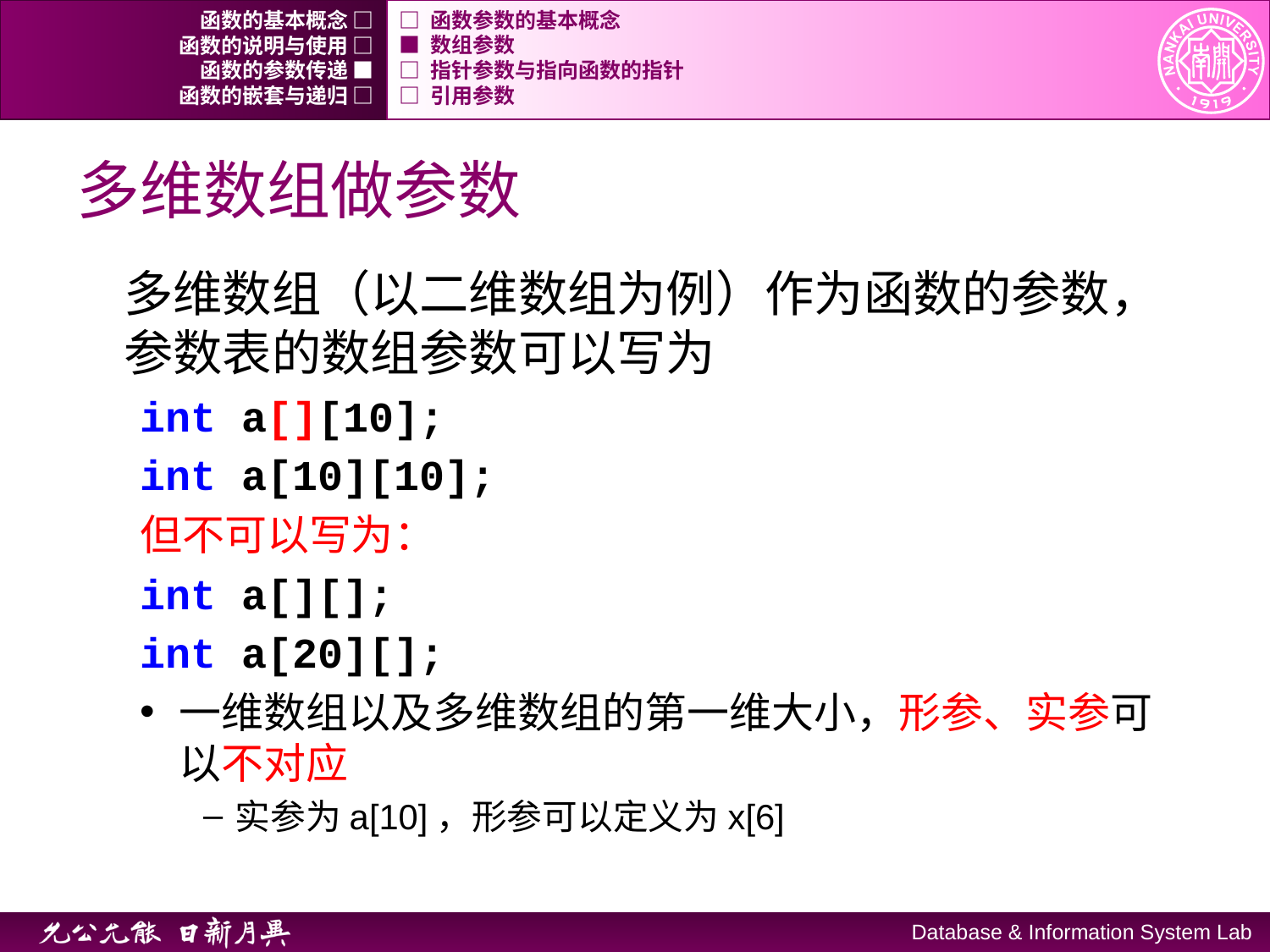

函数的基本概念 □
□ 函数参数的基本概念
函数的说明与使用 □
■ 数组参数
函数的参数传递 ■
□ 指针参数与指向函数的指针
函数的嵌套与递归 □
□ 引用参数
# 多维数组做参数
多维数组（以二维数组为例）作为函数的参数，参数表的数组参数可以写为
int a[][10];
int a[10][10];
但不可以写为：
int a[][];
int a[20][];
一维数组以及多维数组的第一维大小，形参、实参可以不对应
实参为a[10]，形参可以定义为x[6]